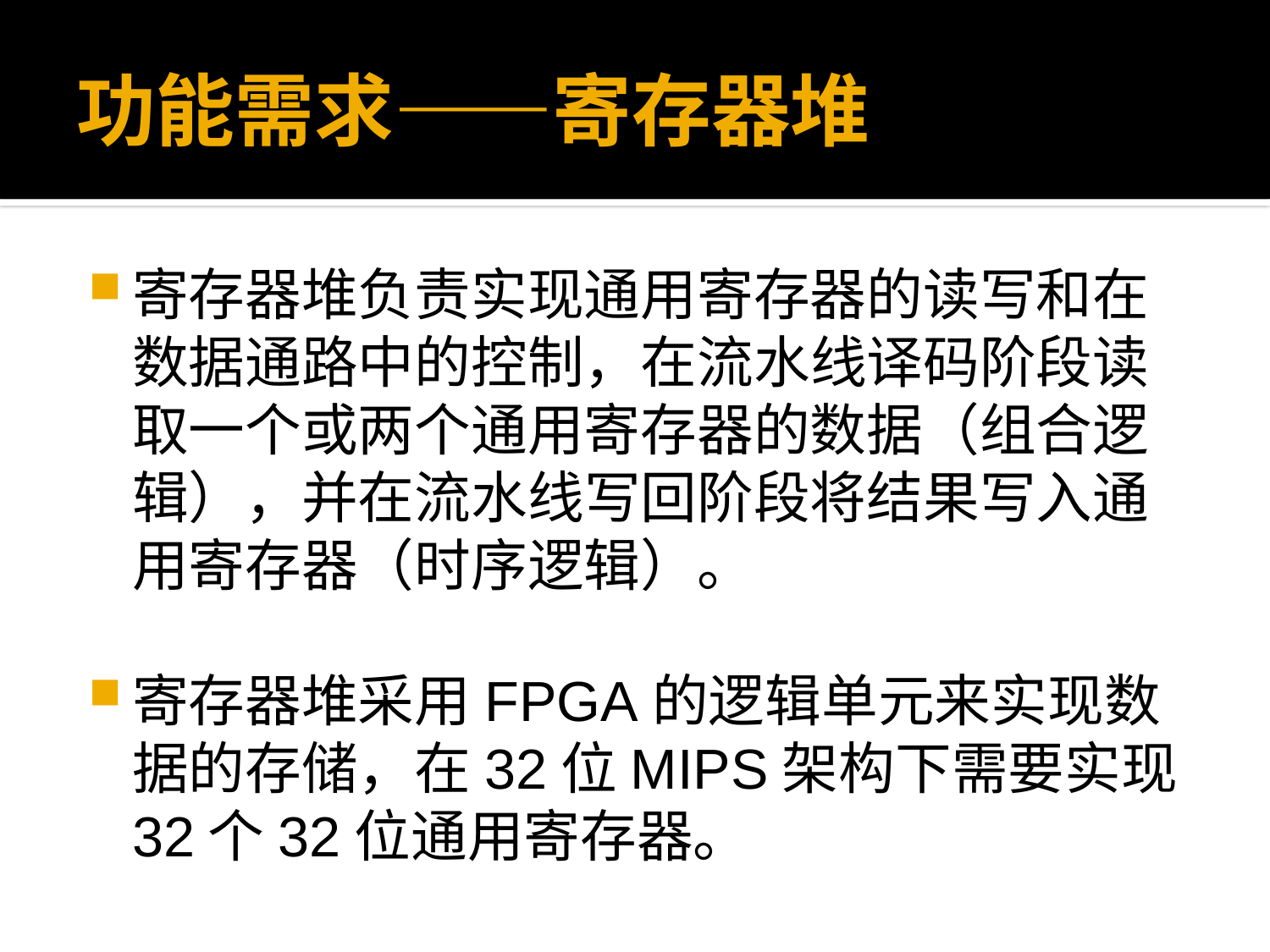

# 功能需求——寄存器堆
寄存器堆负责实现通用寄存器的读写和在数据通路中的控制，在流水线译码阶段读取一个或两个通用寄存器的数据（组合逻辑），并在流水线写回阶段将结果写入通用寄存器（时序逻辑）。

寄存器堆采用FPGA的逻辑单元来实现数据的存储，在32位MIPS架构下需要实现32个32位通用寄存器。